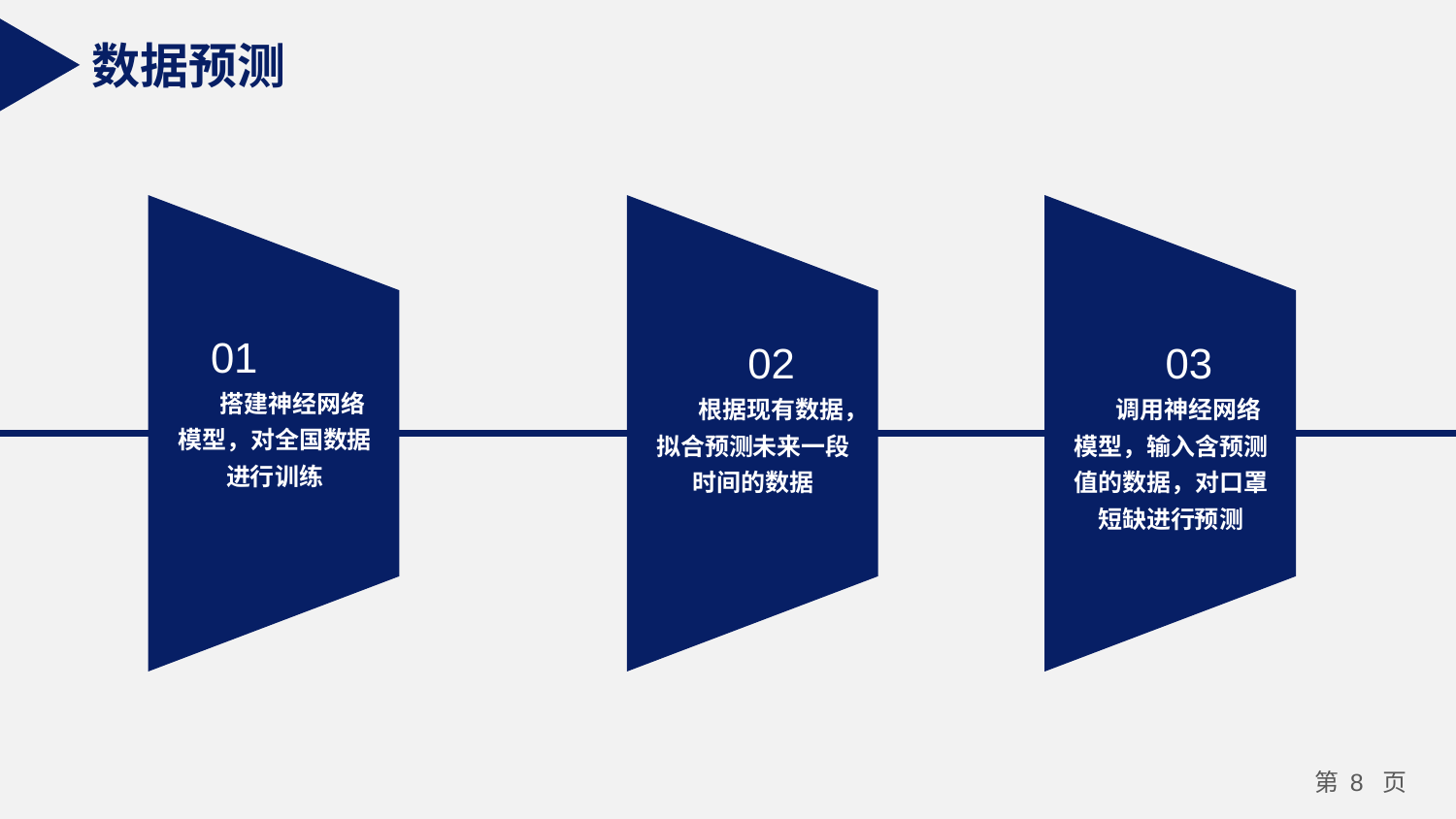

数据预测

01
搭建神经网络模型，对全国数据进行训练

02
根据现有数据，拟合预测未来一段时间的数据

03
调用神经网络模型，输入含预测值的数据，对口罩短缺进行预测